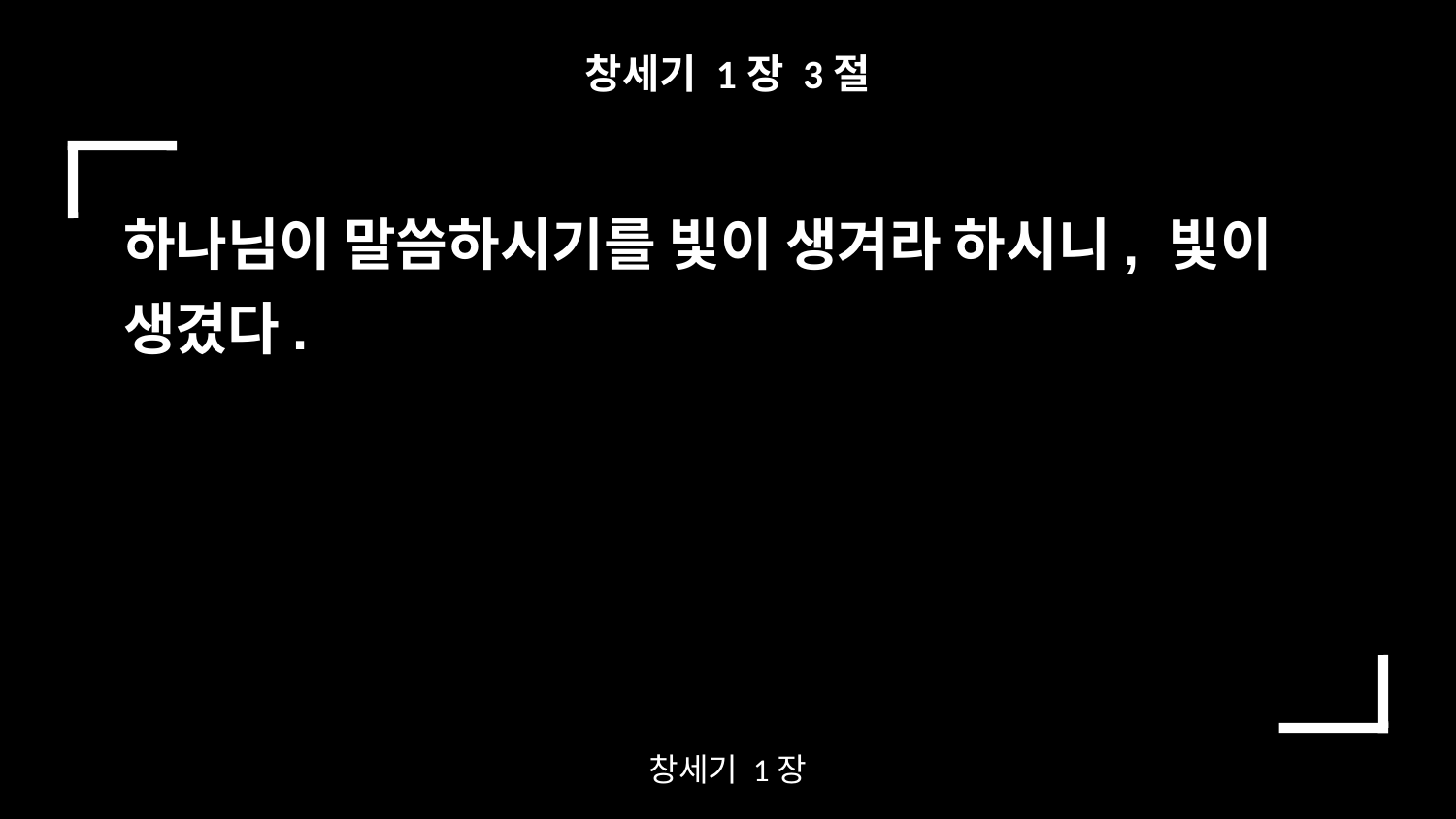

창세기 1장 3절

하나님이 말씀하시기를 빛이 생겨라 하시니, 빛이 생겼다.

창세기 1장